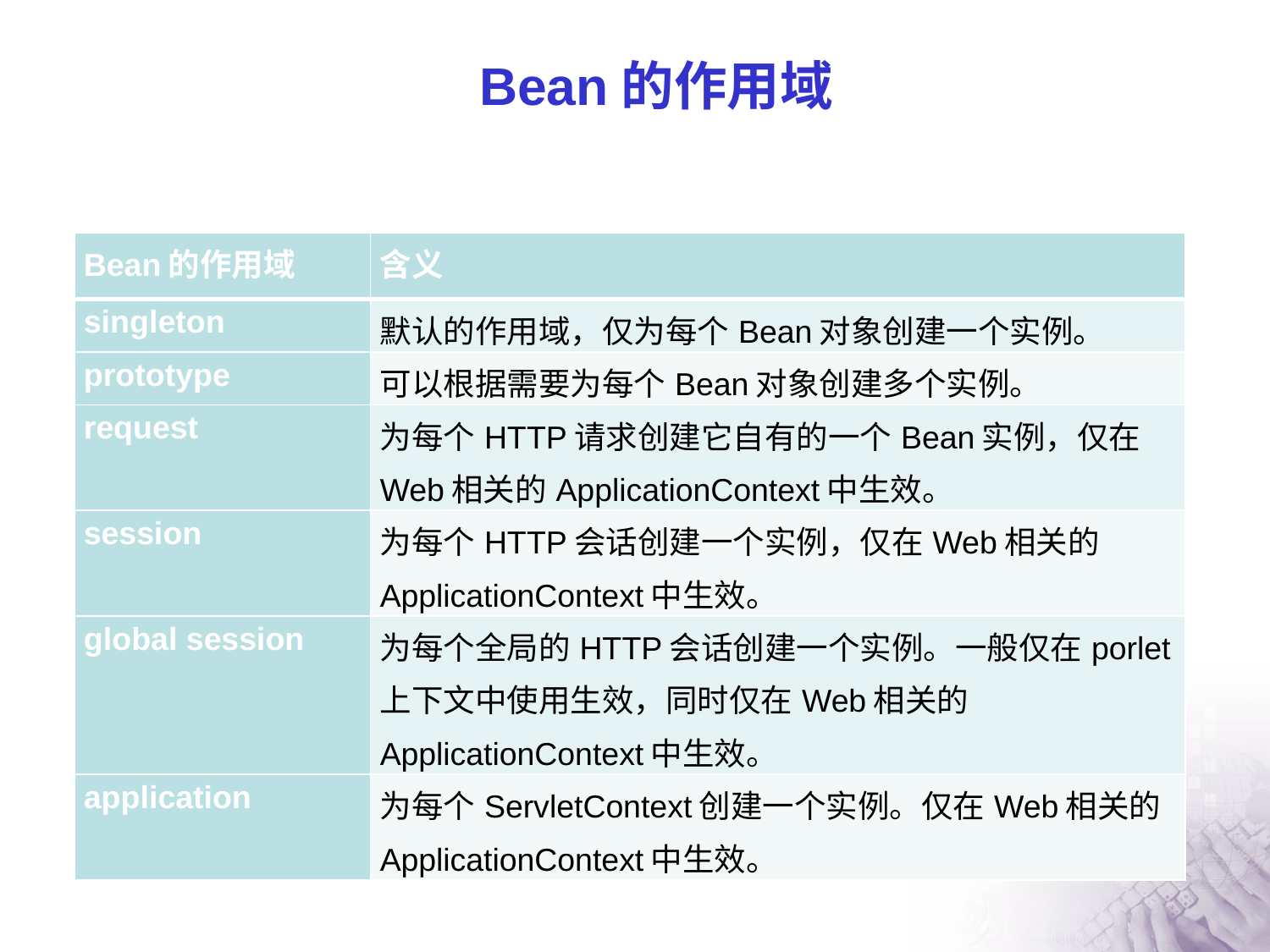

# Bean的作用域
| Bean的作用域 | 含义 |
| --- | --- |
| singleton | 默认的作用域，仅为每个Bean对象创建一个实例。 |
| prototype | 可以根据需要为每个Bean对象创建多个实例。 |
| request | 为每个HTTP请求创建它自有的一个Bean实例，仅在Web相关的ApplicationContext中生效。 |
| session | 为每个HTTP会话创建一个实例，仅在Web相关的ApplicationContext中生效。 |
| global session | 为每个全局的HTTP会话创建一个实例。一般仅在porlet上下文中使用生效，同时仅在Web相关的ApplicationContext中生效。 |
| application | 为每个ServletContext创建一个实例。仅在Web相关的ApplicationContext中生效。 |